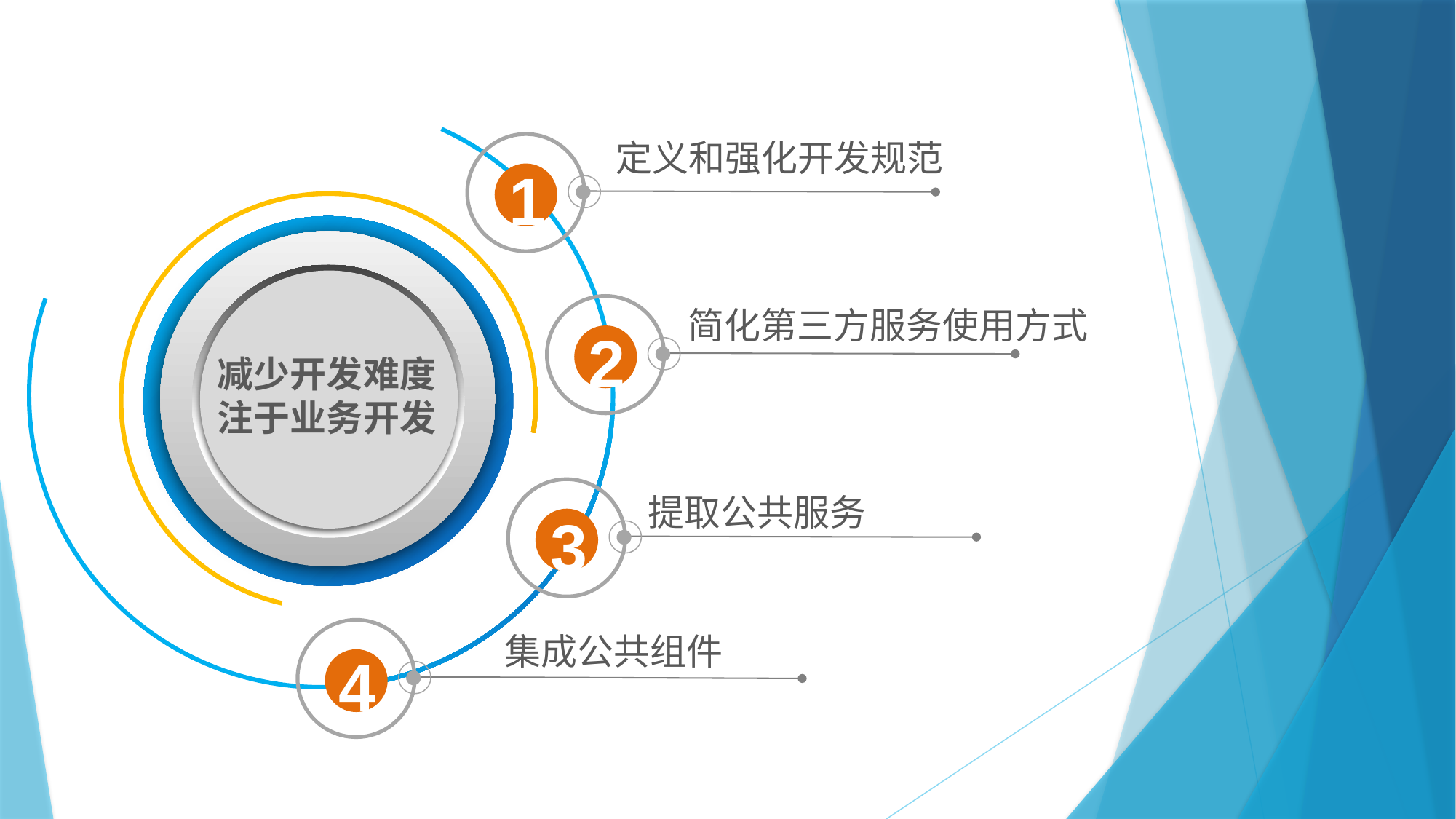

1
定义和强化开发规范

2

简化第三方服务使用方式
减少开发难度注于业务开发
3

提取公共服务
4

集成公共组件